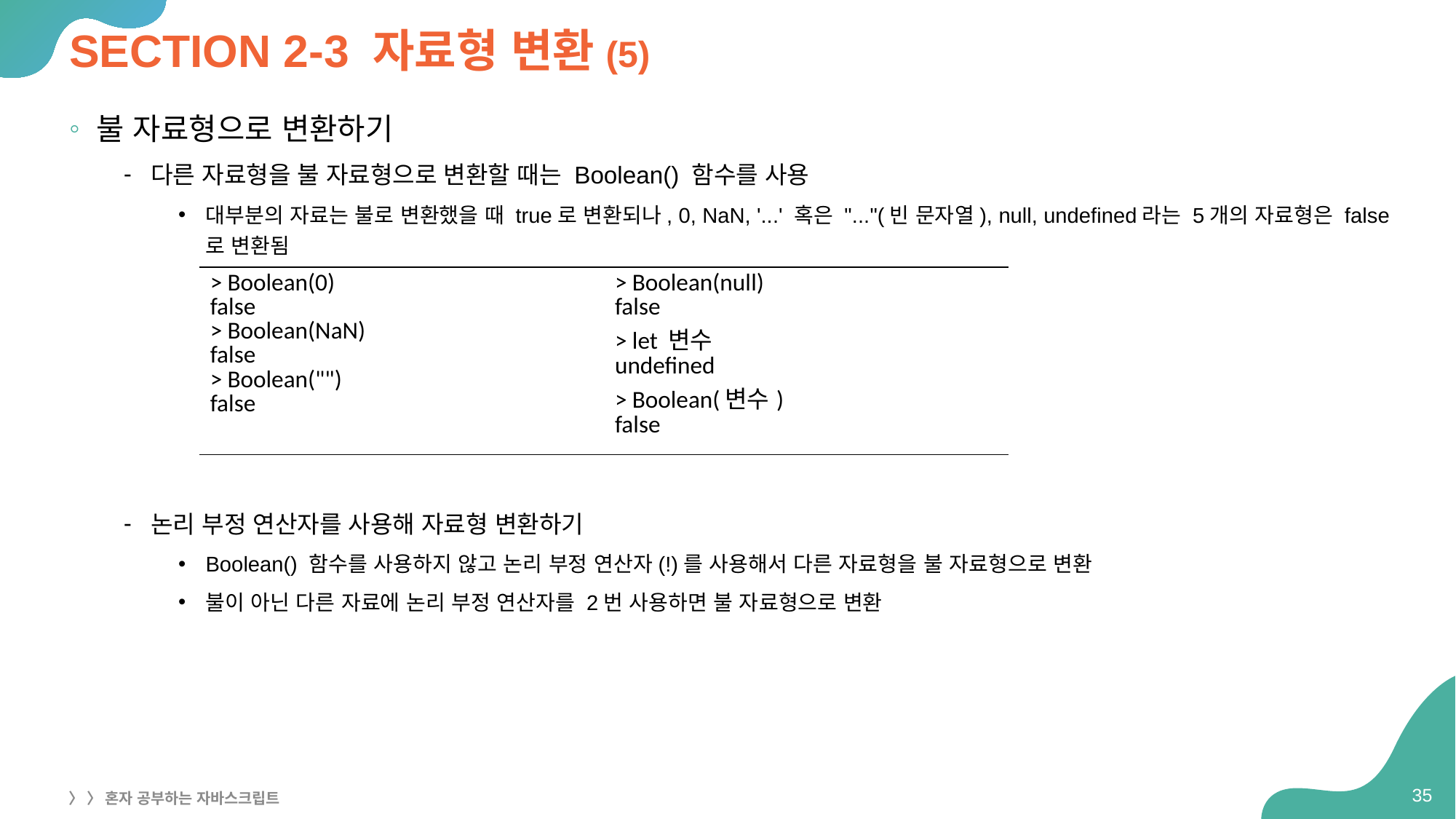

# SECTION 2-3 자료형 변환(5)
불 자료형으로 변환하기
다른 자료형을 불 자료형으로 변환할 때는 Boolean() 함수를 사용
대부분의 자료는 불로 변환했을 때 true로 변환되나, 0, NaN, '...' 혹은 "..."(빈 문자열), null, undefined라는 5개의 자료형은 false로 변환됨

논리 부정 연산자를 사용해 자료형 변환하기
Boolean() 함수를 사용하지 않고 논리 부정 연산자(!)를 사용해서 다른 자료형을 불 자료형으로 변환
불이 아닌 다른 자료에 논리 부정 연산자를 2번 사용하면 불 자료형으로 변환
| > Boolean(0) false > Boolean(NaN) false > Boolean("") false | > Boolean(null) false > let 변수 undefined > Boolean(변수) false |
| --- | --- |
35
〉 〉 혼자 공부하는 자바스크립트